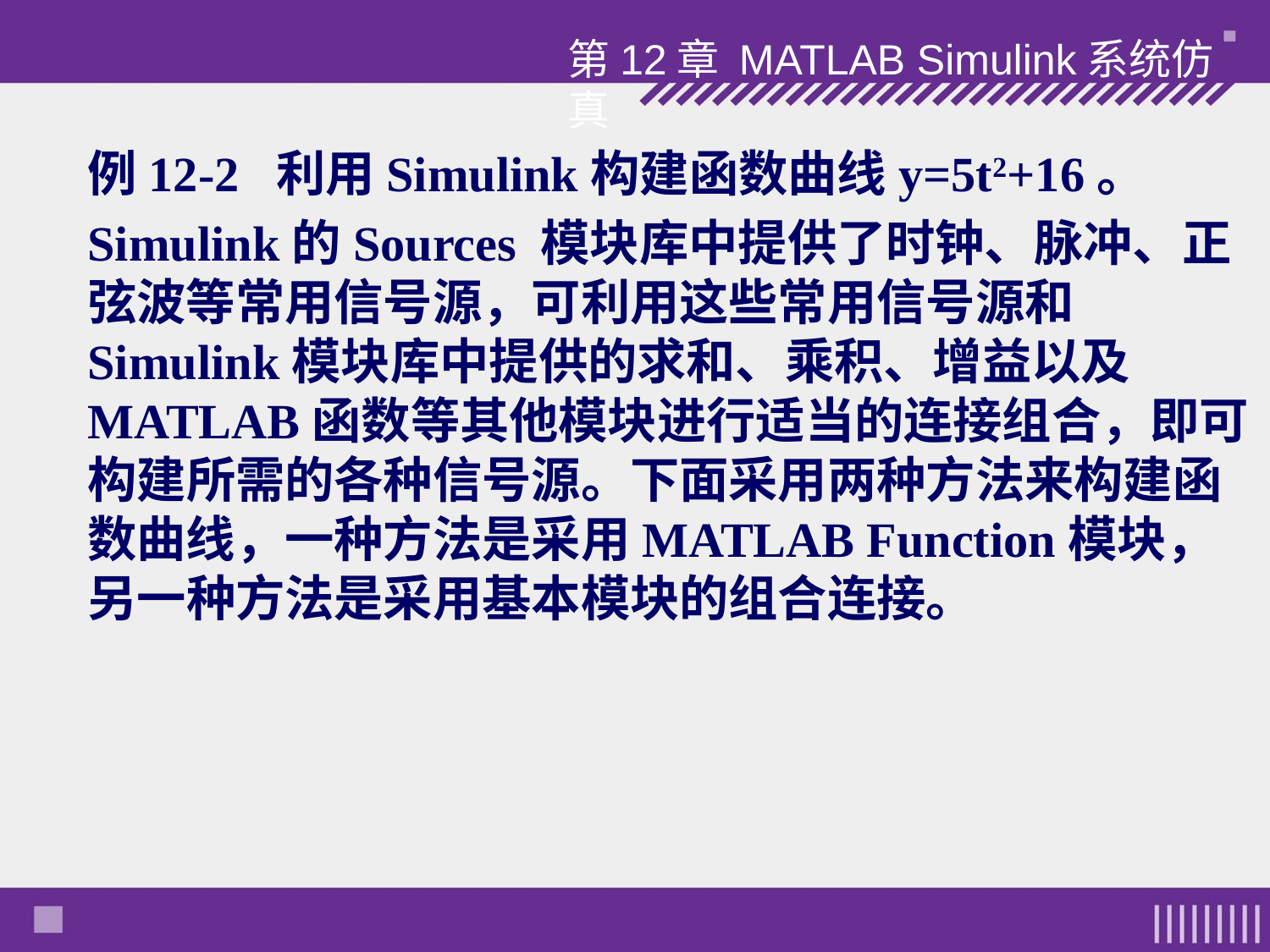

第12章 MATLAB Simulink系统仿真
例12-2  利用Simulink构建函数曲线y=5t2+16。
Simulink的Sources 模块库中提供了时钟、脉冲、正弦波等常用信号源，可利用这些常用信号源和Simulink模块库中提供的求和、乘积、增益以及MATLAB函数等其他模块进行适当的连接组合，即可构建所需的各种信号源。下面采用两种方法来构建函数曲线，一种方法是采用MATLAB Function模块，另一种方法是采用基本模块的组合连接。